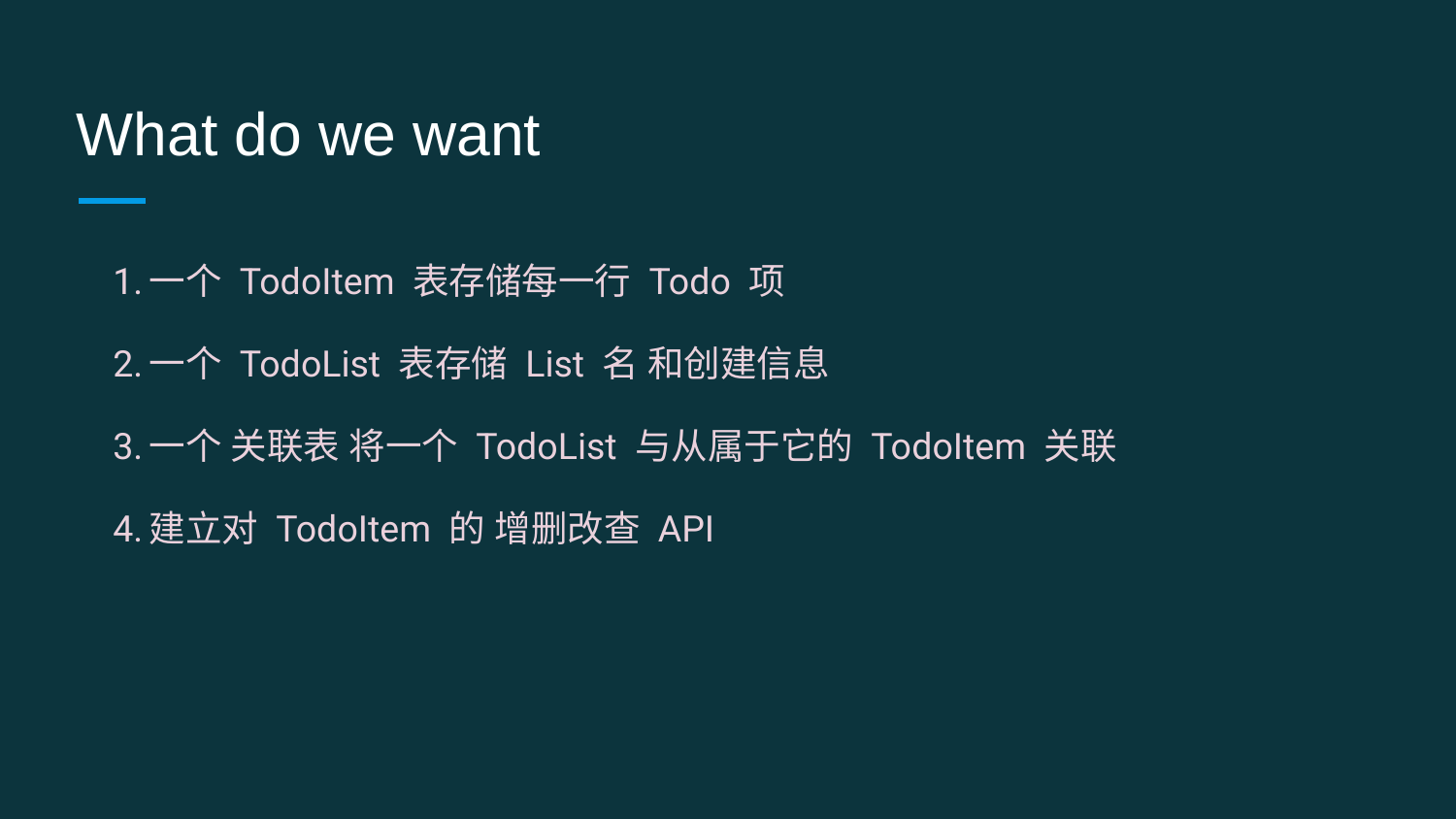

# What do we want
一个 TodoItem 表存储每一行 Todo 项
一个 TodoList 表存储 List 名 和创建信息
一个 关联表 将一个 TodoList 与从属于它的 TodoItem 关联
建立对 TodoItem 的 增删改查 API